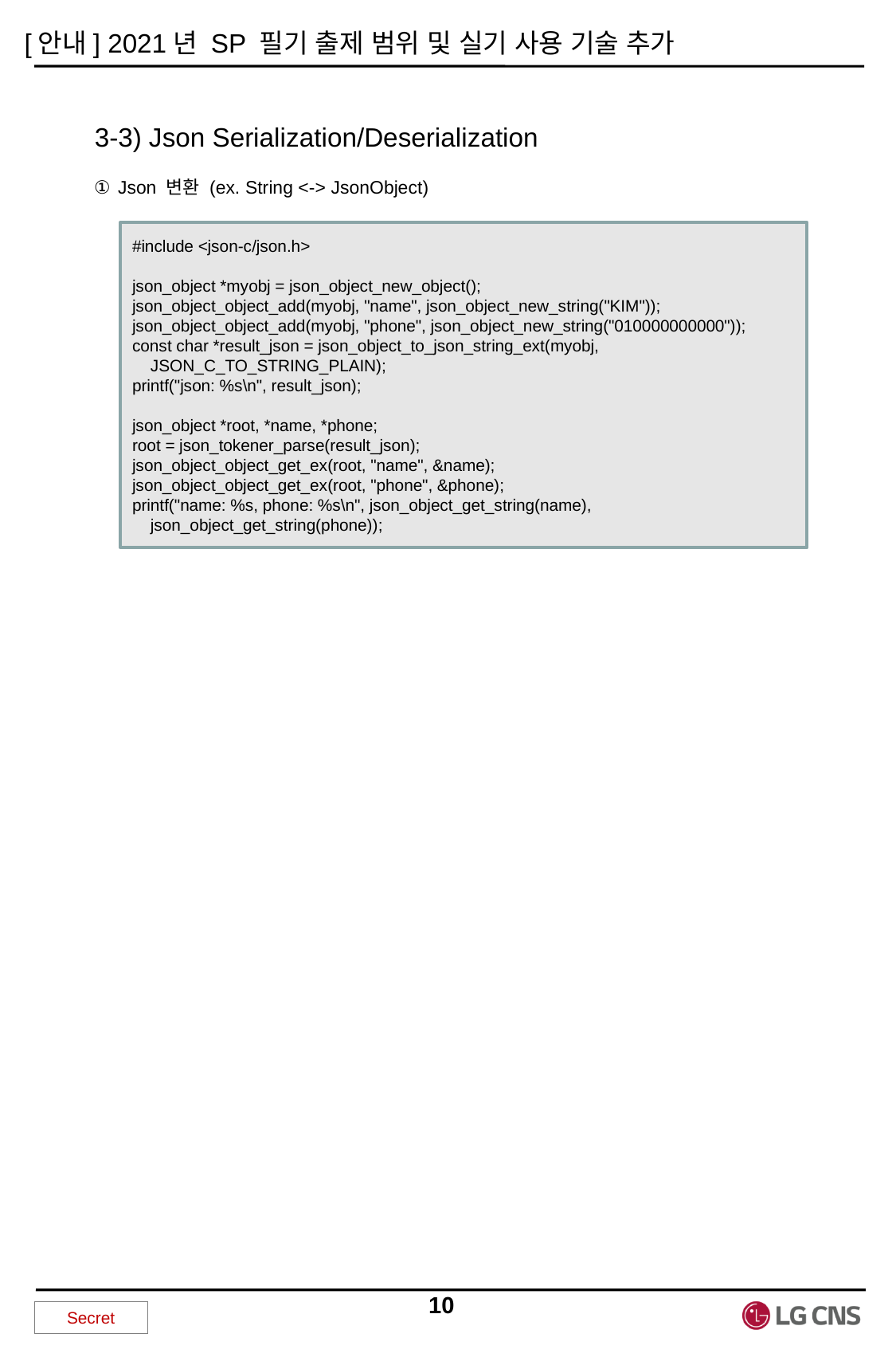

3-3) Json Serialization/Deserialization
Json 변환 (ex. String <-> JsonObject)
#include <json-c/json.h>

json_object *myobj = json_object_new_object();
json_object_object_add(myobj, "name", json_object_new_string("KIM"));
json_object_object_add(myobj, "phone", json_object_new_string("010000000000"));
const char *result_json = json_object_to_json_string_ext(myobj,
    JSON_C_TO_STRING_PLAIN);
printf("json: %s\n", result_json);

json_object *root, *name, *phone;
root = json_tokener_parse(result_json);
json_object_object_get_ex(root, "name", &name);
json_object_object_get_ex(root, "phone", &phone);
printf("name: %s, phone: %s\n", json_object_get_string(name),
    json_object_get_string(phone));